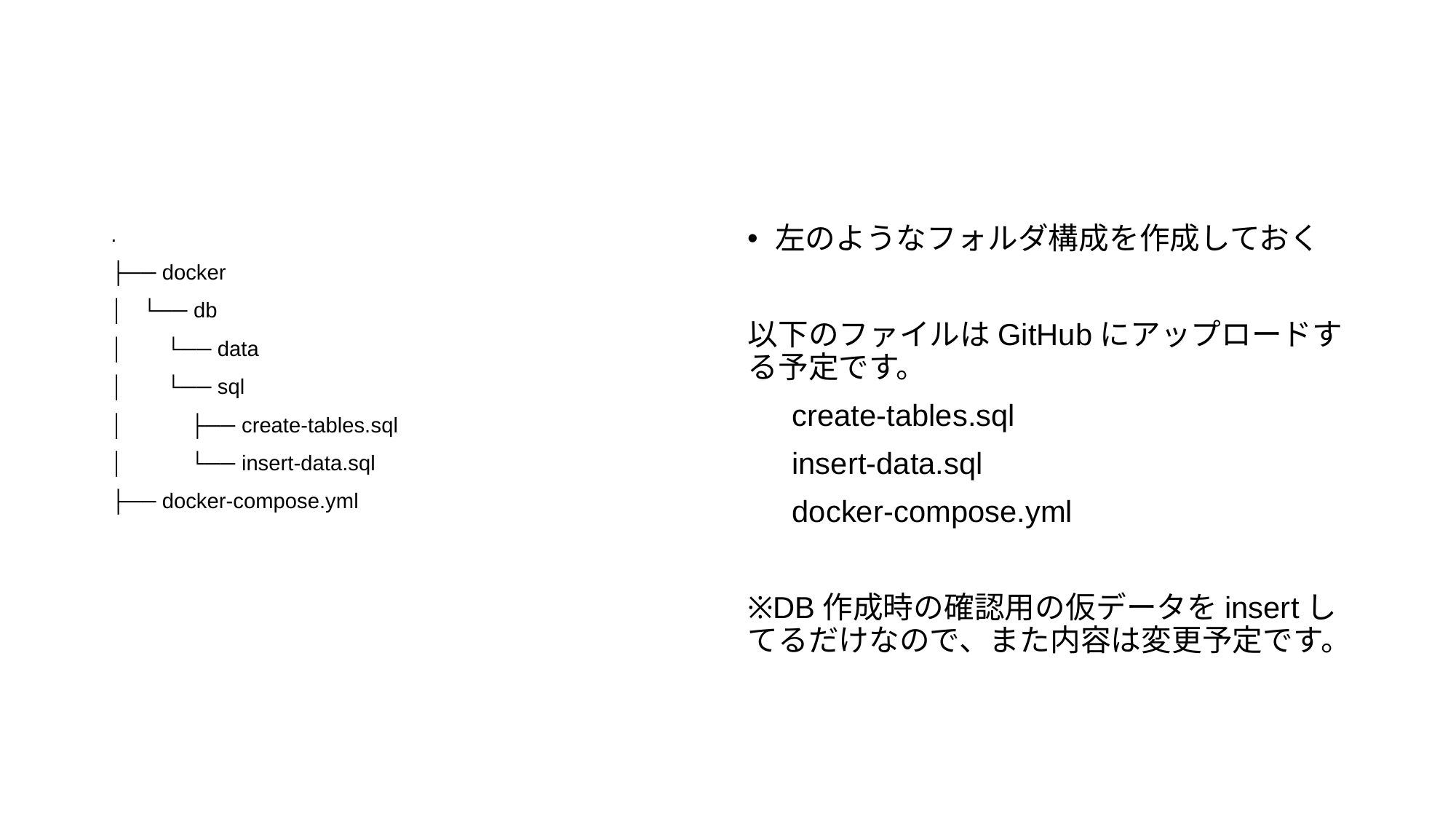

#
.
├── docker
│   └── db
│       └── data
│       └── sql
│           ├── create-tables.sql
│           └── insert-data.sql
├── docker-compose.yml
左のようなフォルダ構成を作成しておく

以下のファイルはGitHubにアップロードする予定です。
　 create-tables.sql
　 insert-data.sql
　 docker-compose.yml

※DB作成時の確認用の仮データをinsertしてるだけなので、また内容は変更予定です。